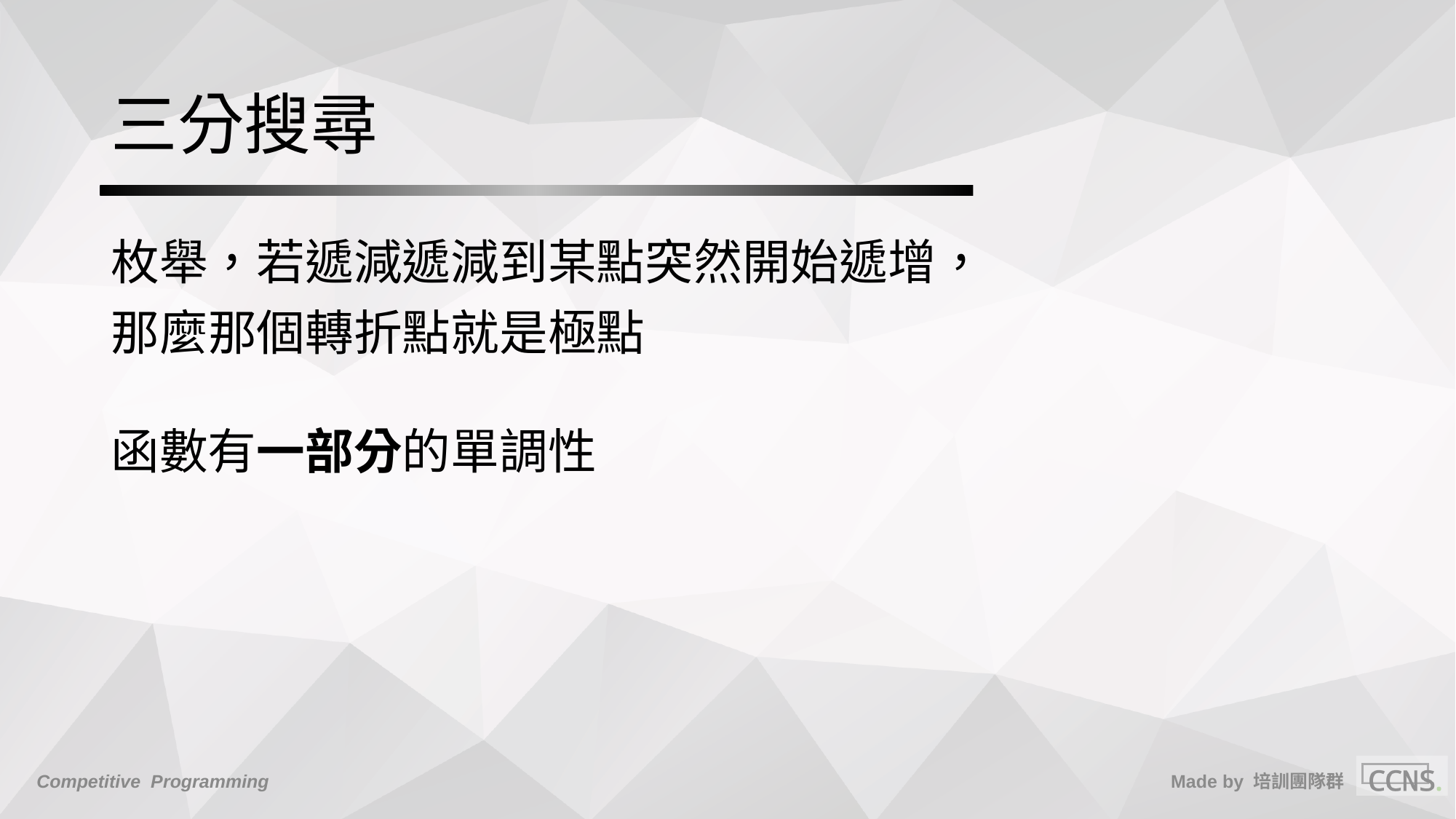

# 三分搜尋
枚舉，若遞減遞減到某點突然開始遞增，
那麼那個轉折點就是極點

函數有一部分的單調性